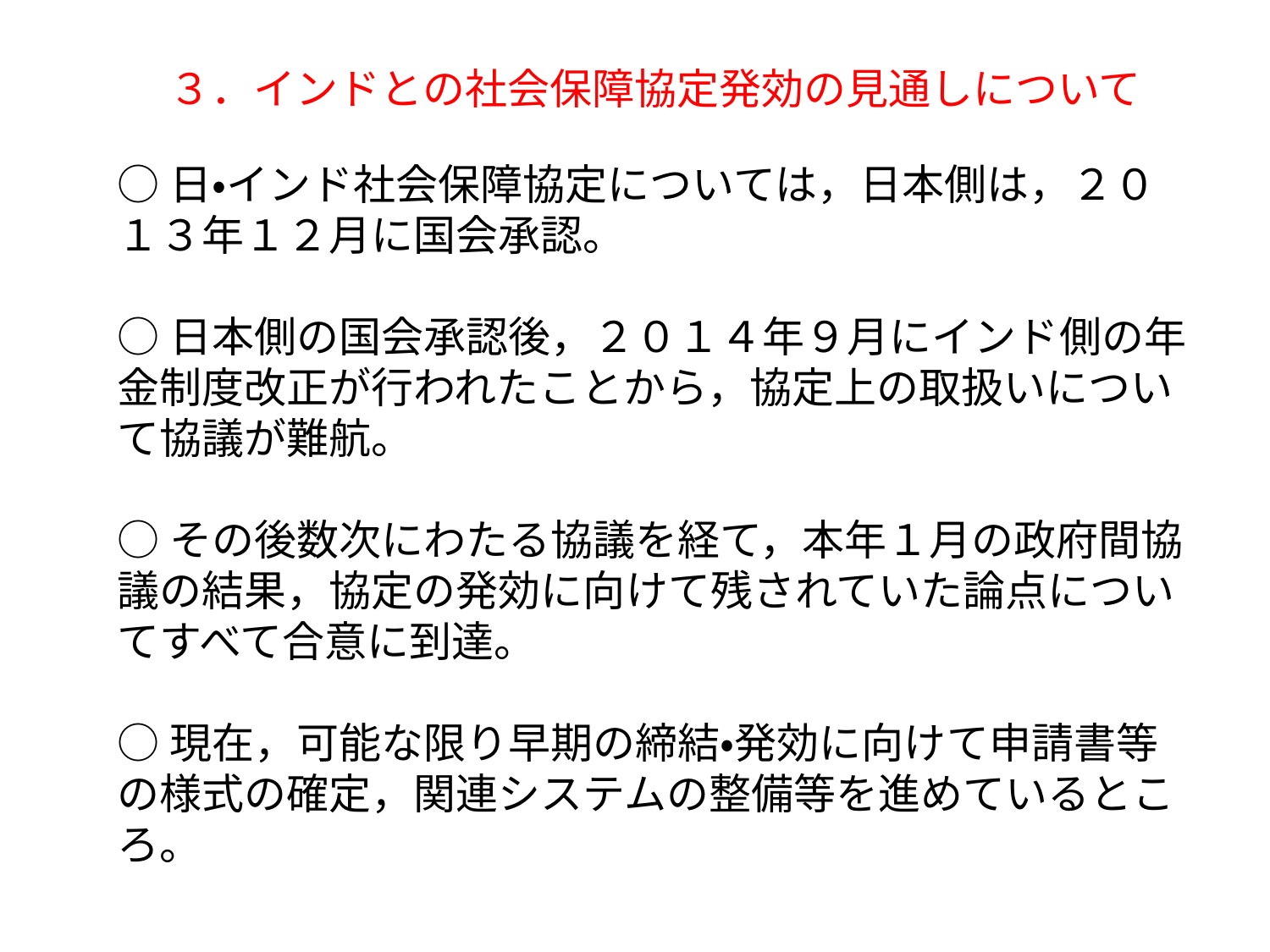

３．インドとの社会保障協定発効の見通しについて
#

○日・インド社会保障協定については，日本側は，２０１３年１２月に国会承認。

○日本側の国会承認後，２０１４年９月にインド側の年金制度改正が行われたことから，協定上の取扱いについて協議が難航。

○その後数次にわたる協議を経て，本年１月の政府間協議の結果，協定の発効に向けて残されていた論点についてすべて合意に到達。

○現在，可能な限り早期の締結・発効に向けて申請書等の様式の確定，関連システムの整備等を進めているところ。